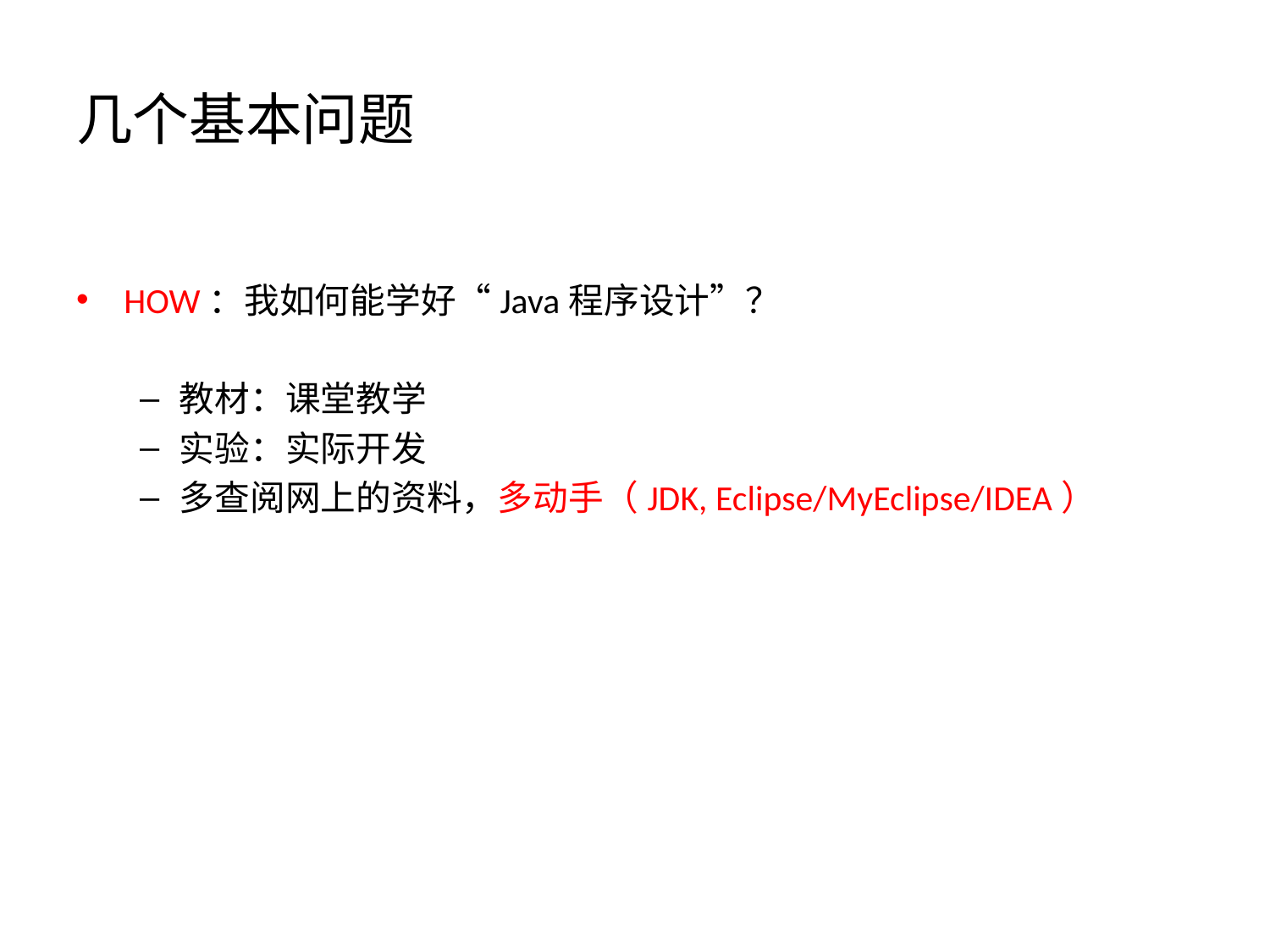

# 几个基本问题

HOW：我如何能学好“Java程序设计”？

教材：课堂教学
实验：实际开发
多查阅网上的资料，多动手（JDK, Eclipse/MyEclipse/IDEA）